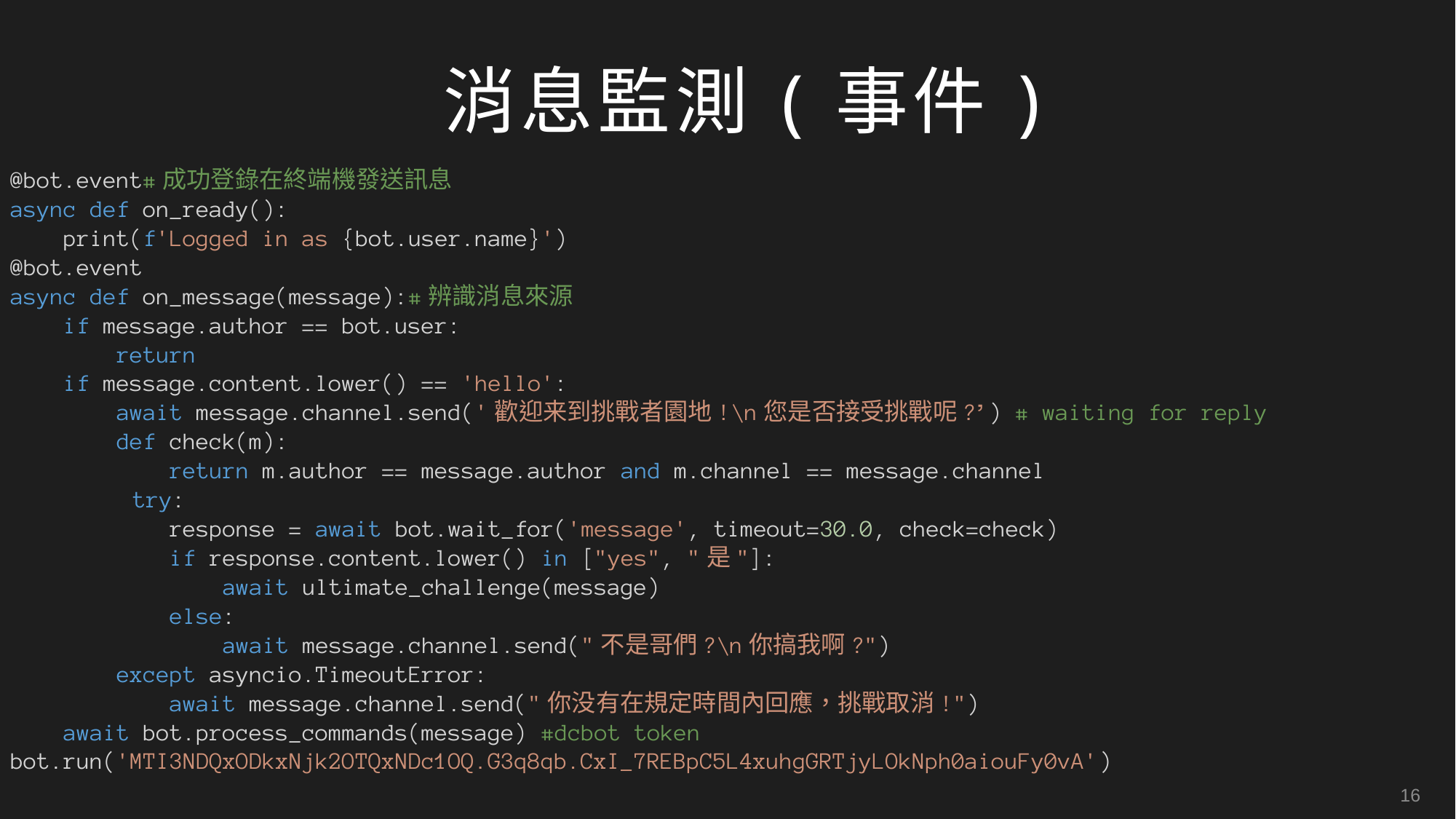

# 消息監測(事件)
@bot.event#成功登錄在終端機發送訊息
async def on_ready():
    print(f'Logged in as {bot.user.name}')
@bot.event
async def on_message(message):#辨識消息來源
    if message.author == bot.user:
        return
    if message.content.lower() == 'hello':
        await message.channel.send('歡迎来到挑戰者園地!\n您是否接受挑戰呢?’) # waiting for reply
        def check(m):
            return m.author == message.author and m.channel == message.channel
	 try:
            response = await bot.wait_for('message', timeout=30.0, check=check)
            if response.content.lower() in ["yes", "是"]:
                await ultimate_challenge(message)
            else:
                await message.channel.send("不是哥們?\n你搞我啊?")
        except asyncio.TimeoutError:
            await message.channel.send("你没有在規定時間內回應，挑戰取消!")
    await bot.process_commands(message) #dcbot token
bot.run('MTI3NDQxODkxNjk2OTQxNDc1OQ.G3q8qb.CxI_7REBpC5L4xuhgGRTjyLOkNph0aiouFy0vA')

16